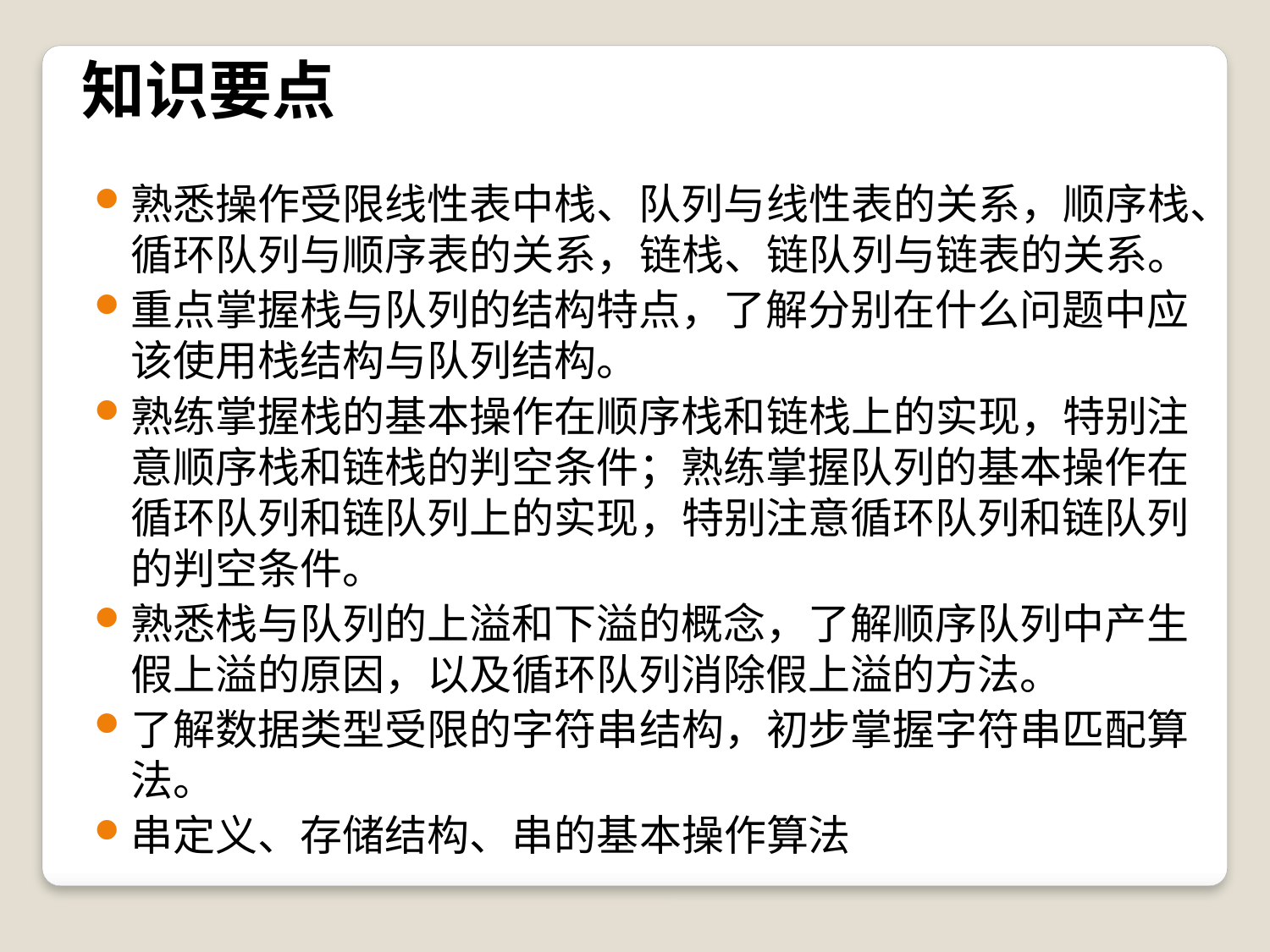

# 知识要点
熟悉操作受限线性表中栈、队列与线性表的关系，顺序栈、循环队列与顺序表的关系，链栈、链队列与链表的关系。
重点掌握栈与队列的结构特点，了解分别在什么问题中应该使用栈结构与队列结构。
熟练掌握栈的基本操作在顺序栈和链栈上的实现，特别注意顺序栈和链栈的判空条件；熟练掌握队列的基本操作在循环队列和链队列上的实现，特别注意循环队列和链队列的判空条件。
熟悉栈与队列的上溢和下溢的概念，了解顺序队列中产生假上溢的原因，以及循环队列消除假上溢的方法。
了解数据类型受限的字符串结构，初步掌握字符串匹配算法。
串定义、存储结构、串的基本操作算法